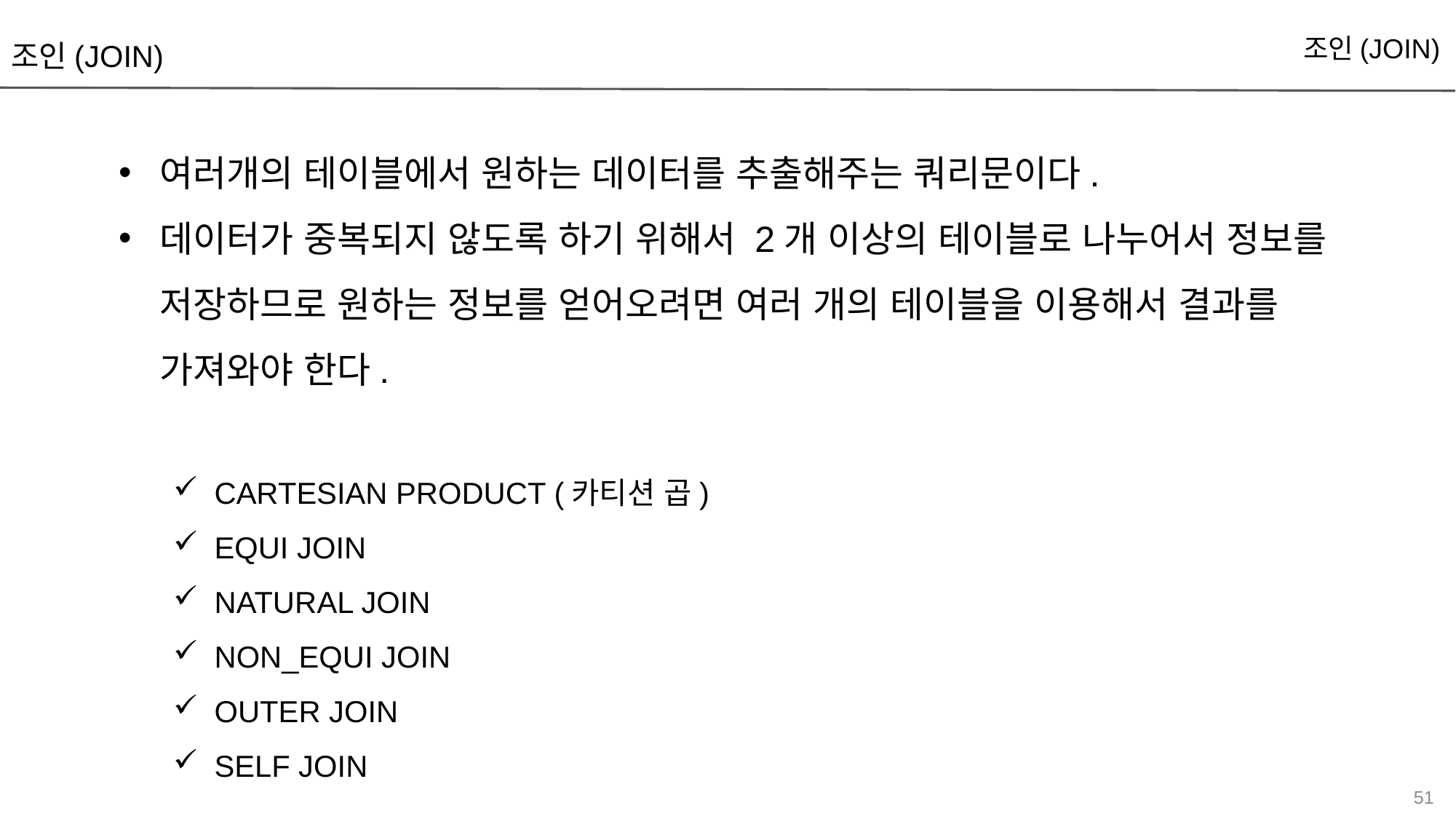

조인(JOIN)
조인(JOIN)
여러개의 테이블에서 원하는 데이터를 추출해주는 쿼리문이다.
데이터가 중복되지 않도록 하기 위해서 2개 이상의 테이블로 나누어서 정보를 저장하므로 원하는 정보를 얻어오려면 여러 개의 테이블을 이용해서 결과를 가져와야 한다.

CARTESIAN PRODUCT (카티션 곱)
EQUI JOIN
NATURAL JOIN
NON_EQUI JOIN
OUTER JOIN
SELF JOIN
51